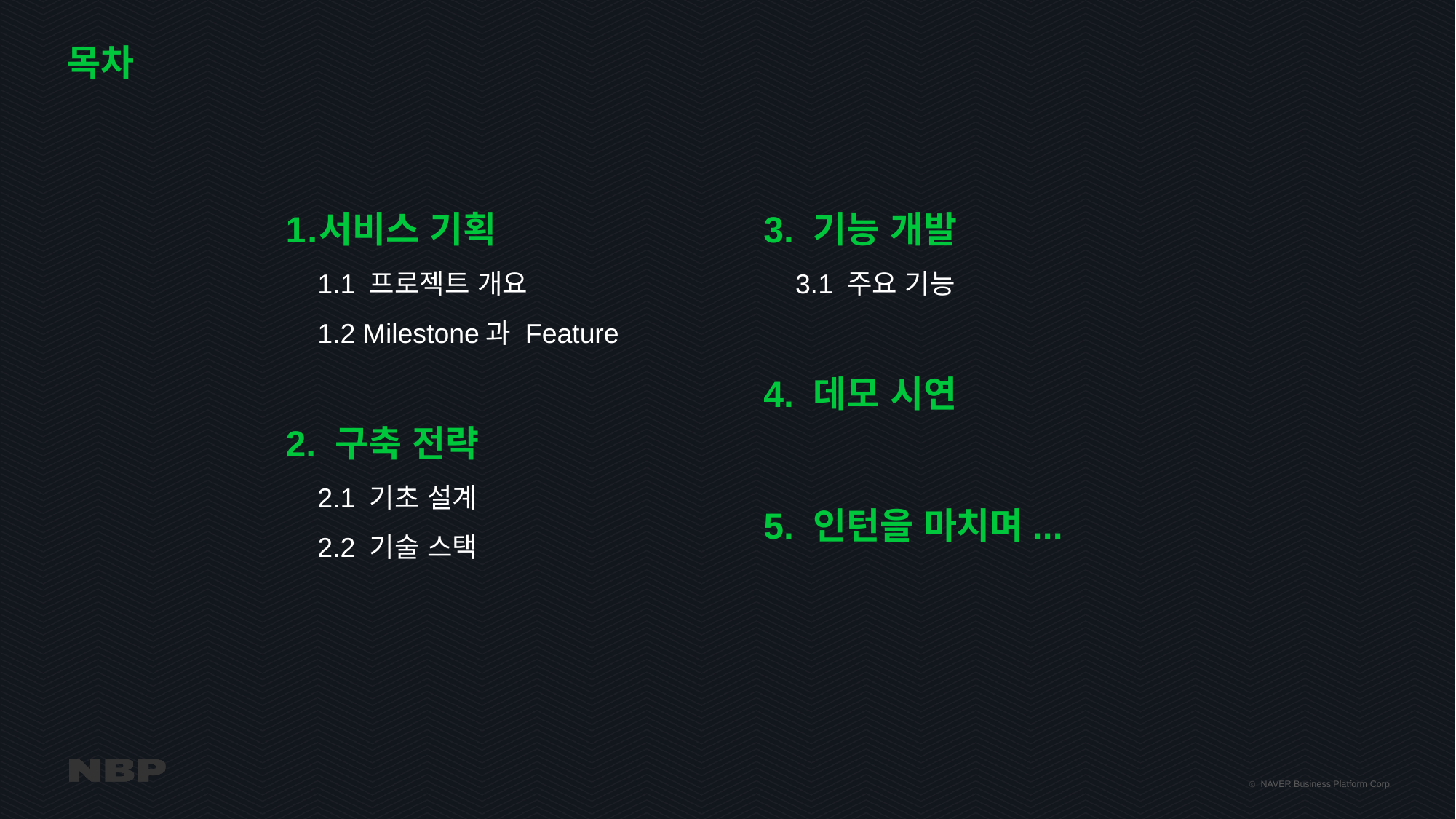

# 목차
서비스 기획
1.1 프로젝트 개요
1.2 Milestone과 Feature

2. 구축 전략
2.1 기초 설계
2.2 기술 스택

3. 기능 개발
3.1 주요 기능

4. 데모 시연

5. 인턴을 마치며...